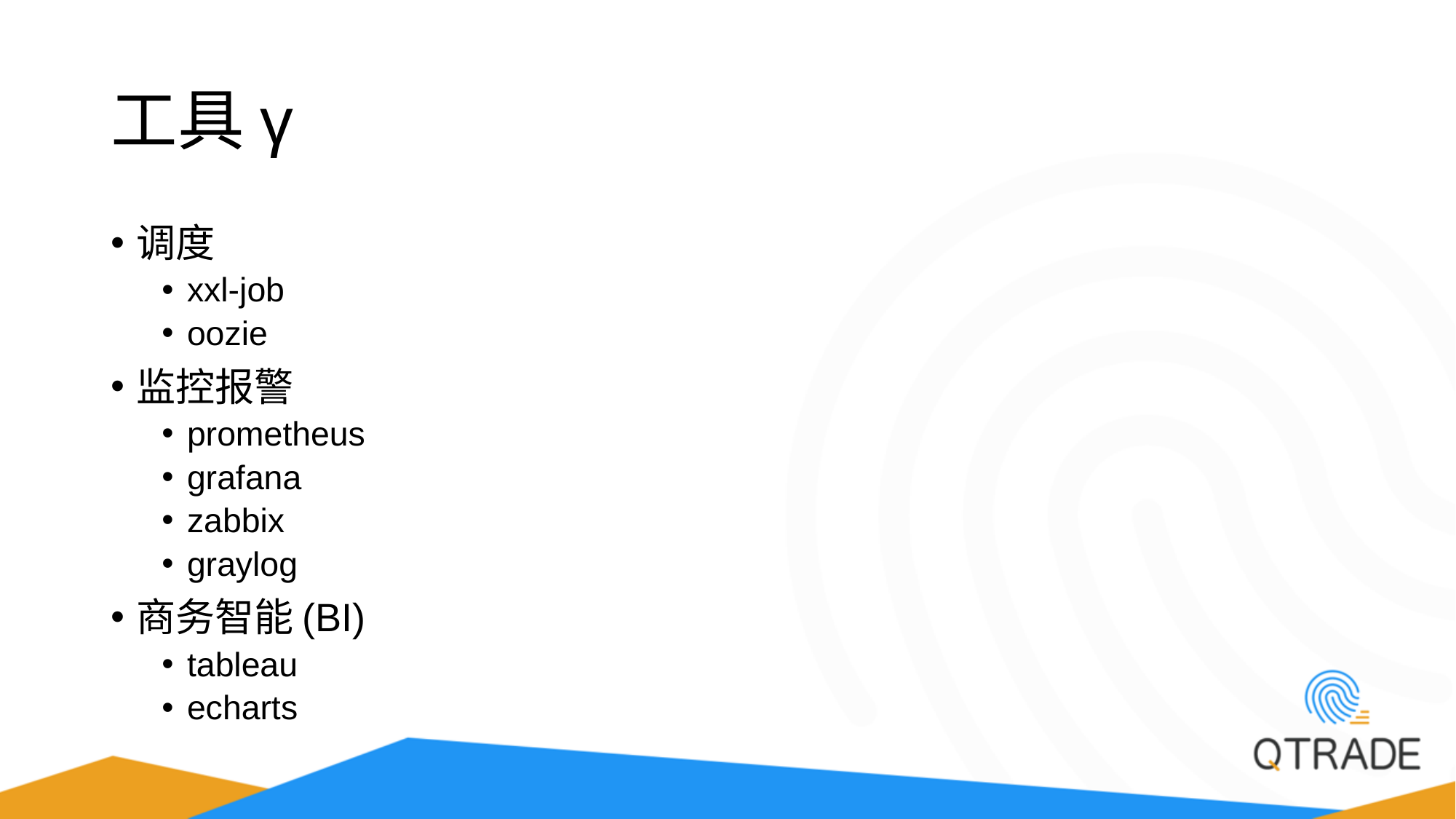

# 工具γ
调度
xxl-job
oozie
监控报警
prometheus
grafana
zabbix
graylog
商务智能(BI)
tableau
echarts